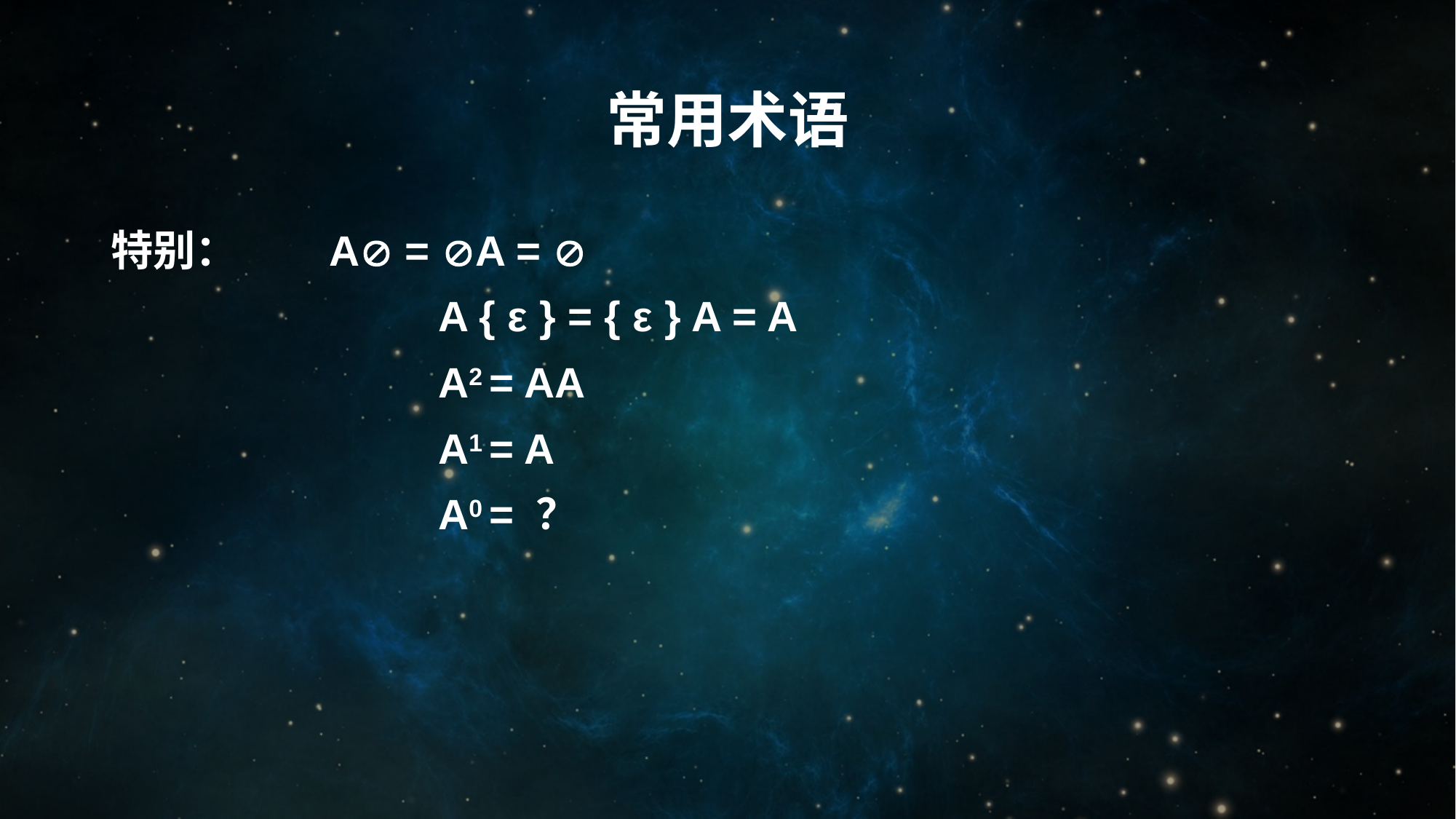

# 常用术语
特别：	A∅ = ∅A = ∅
			A { ε } = { ε } A = A
			A2 = AA
			A1 = A
			A0 = ？